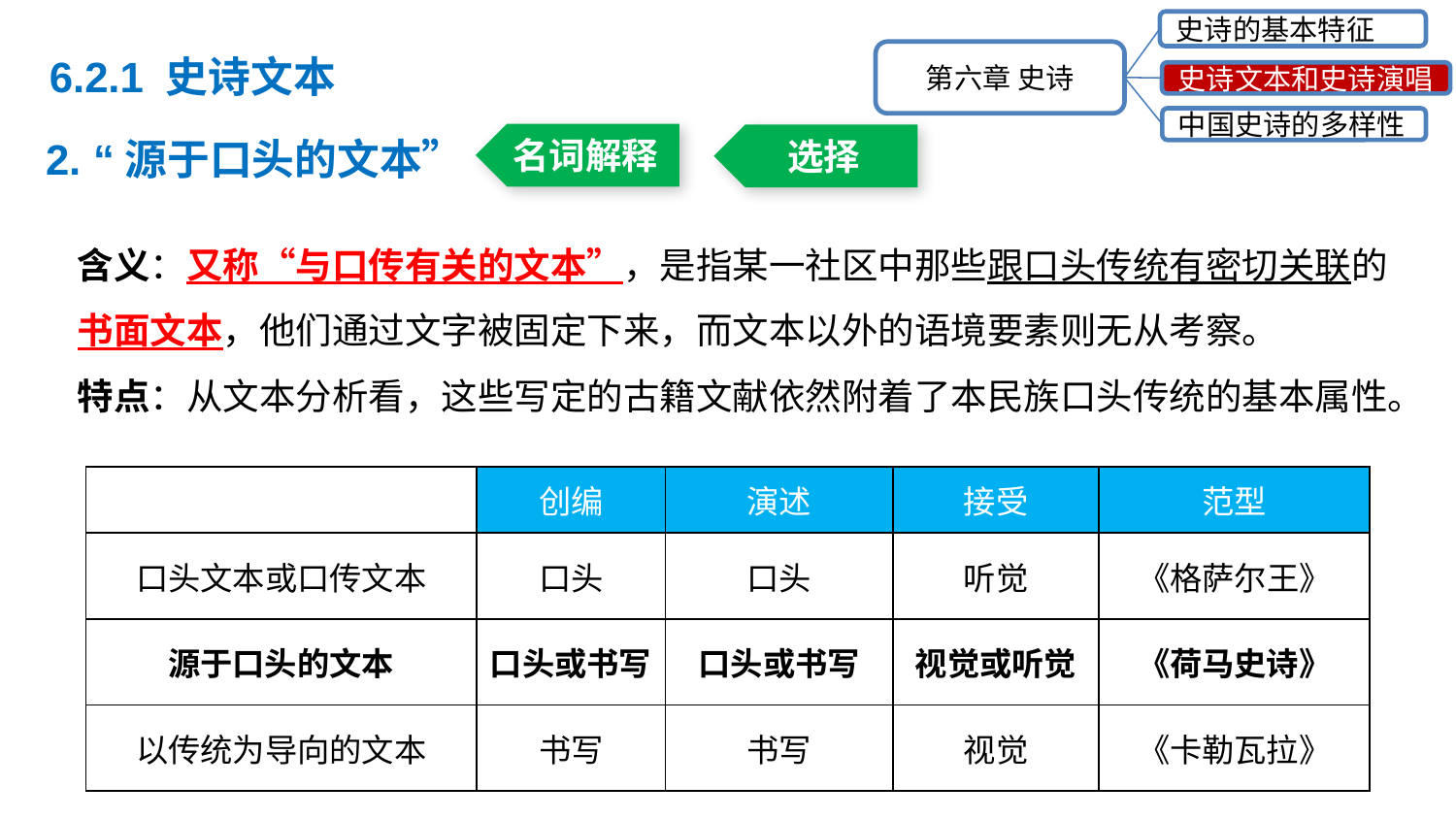

史诗的基本特征
第六章 史诗
史诗文本和史诗演唱
中国史诗的多样性
6.2.1 史诗文本
2. “源于口头的文本”

名词解释
选择
含义：又称“与口传有关的文本”，是指某一社区中那些跟口头传统有密切关联的书面文本，他们通过文字被固定下来，而文本以外的语境要素则无从考察。
特点：从文本分析看，这些写定的古籍文献依然附着了本民族口头传统的基本属性。
|  | 创编 | 演述 | 接受 | 范型 |
| --- | --- | --- | --- | --- |
| 口头文本或口传文本 | 口头 | 口头 | 听觉 | 《格萨尔王》 |
| 源于口头的文本 | 口头或书写 | 口头或书写 | 视觉或听觉 | 《荷马史诗》 |
| 以传统为导向的文本 | 书写 | 书写 | 视觉 | 《卡勒瓦拉》 |